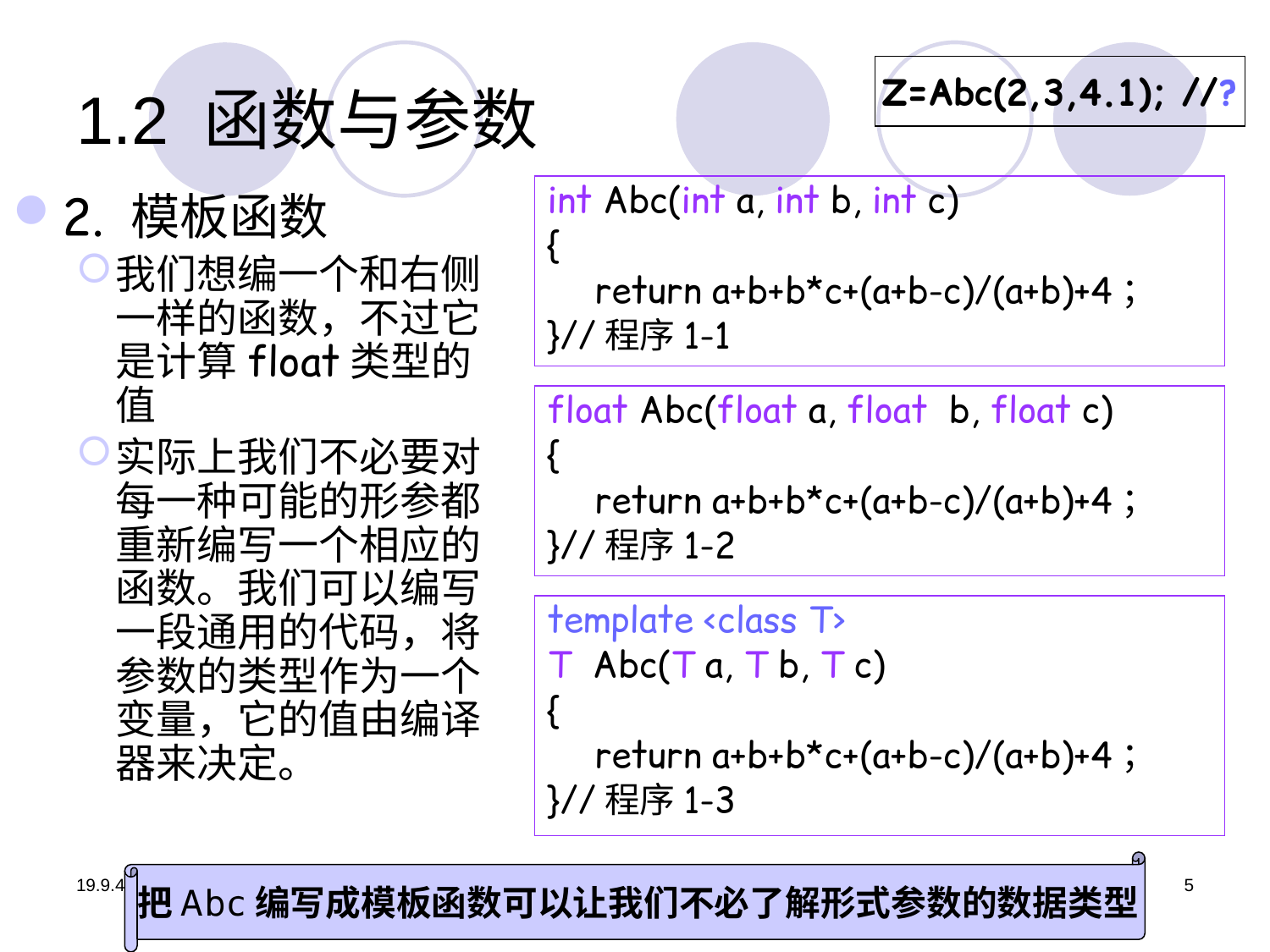

# 1.2	函数与参数
Z=Abc(2,3,4.1); //?
int Abc(int a, int b, int c)
{
	return a+b+b*c+(a+b-c)/(a+b)+4；
}//程序1-1
2. 模板函数
我们想编一个和右侧一样的函数，不过它是计算float类型的值
实际上我们不必要对每一种可能的形参都重新编写一个相应的函数。我们可以编写一段通用的代码，将参数的类型作为一个变量，它的值由编译器来决定。
float Abc(float a, float  b, float c)
{
	return a+b+b*c+(a+b-c)/(a+b)+4；
}//程序1-2
template <class T>
T  Abc(T a, T b, T c)
{
	return a+b+b*c+(a+b-c)/(a+b)+4；
}//程序1-3
把Abc编写成模板函数可以让我们不必了解形式参数的数据类型
19.9.4
5